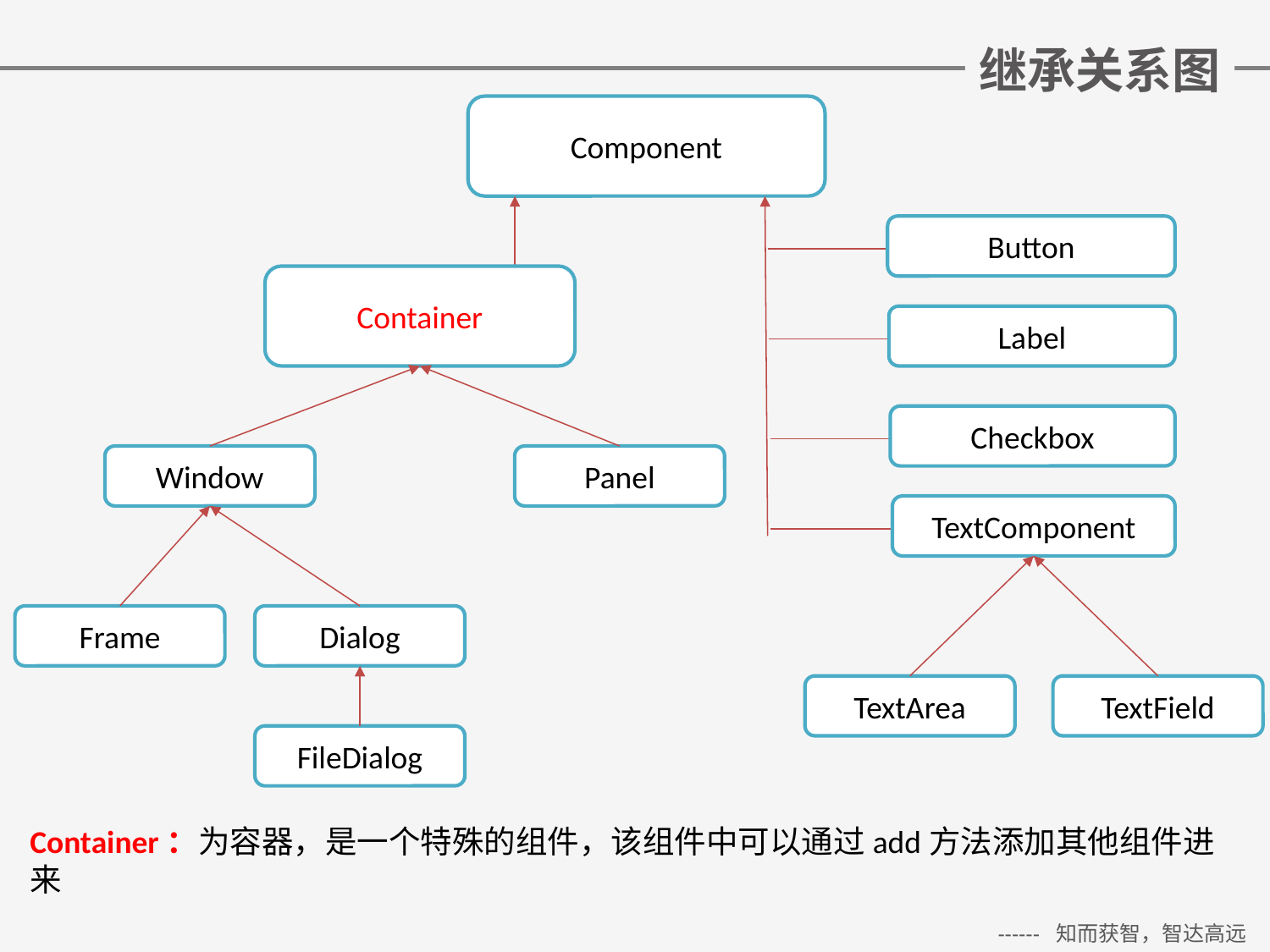

# 继承关系图
Component
Button
Container
Label
Checkbox
Window
Panel
TextComponent
Frame
Dialog
TextArea
TextField
FileDialog
Container：为容器，是一个特殊的组件，该组件中可以通过add方法添加其他组件进来